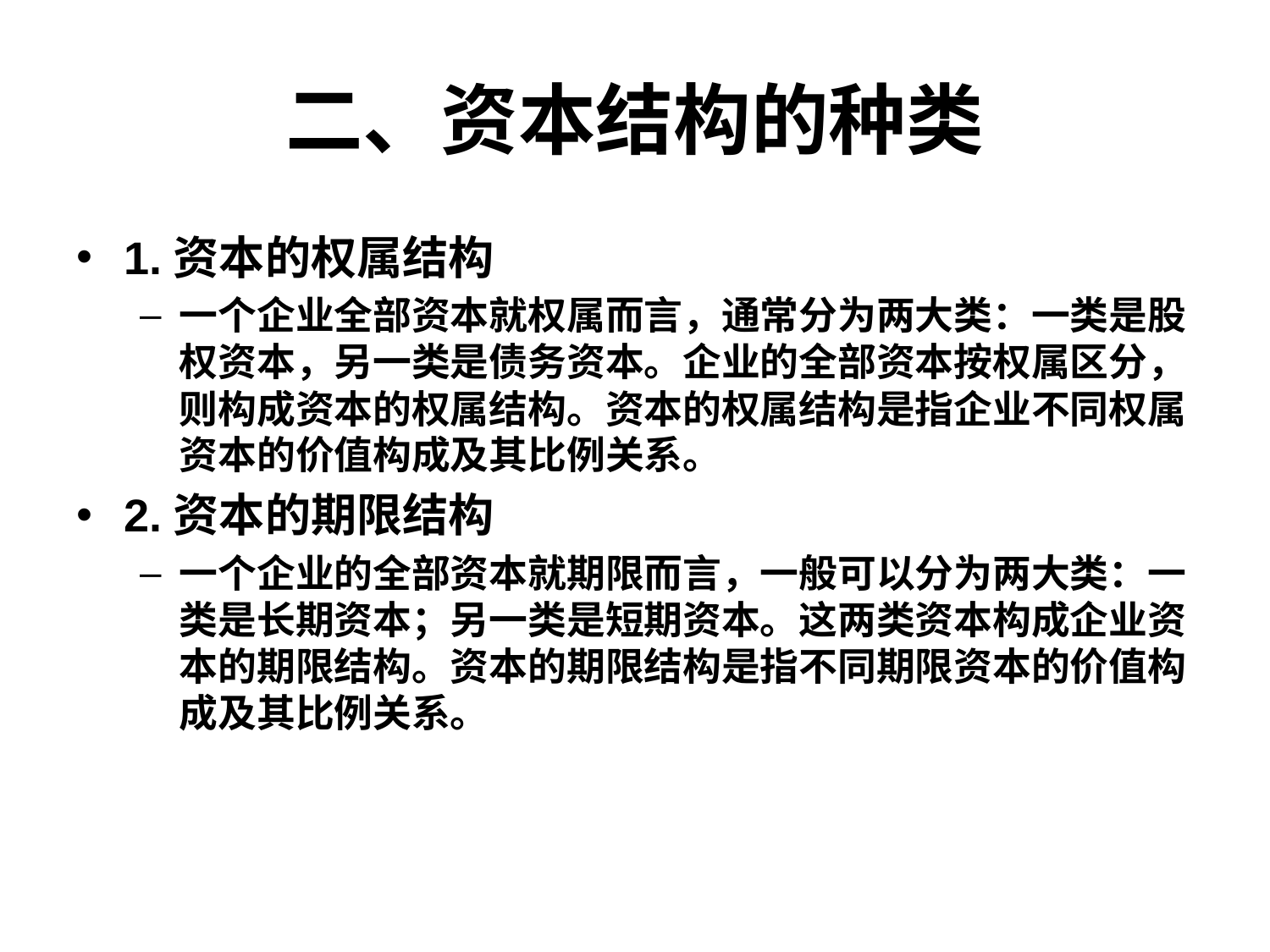

二、资本结构的种类
1.资本的权属结构
一个企业全部资本就权属而言，通常分为两大类：一类是股权资本，另一类是债务资本。企业的全部资本按权属区分，则构成资本的权属结构。资本的权属结构是指企业不同权属资本的价值构成及其比例关系。
2.资本的期限结构
一个企业的全部资本就期限而言，一般可以分为两大类：一类是长期资本；另一类是短期资本。这两类资本构成企业资本的期限结构。资本的期限结构是指不同期限资本的价值构成及其比例关系。